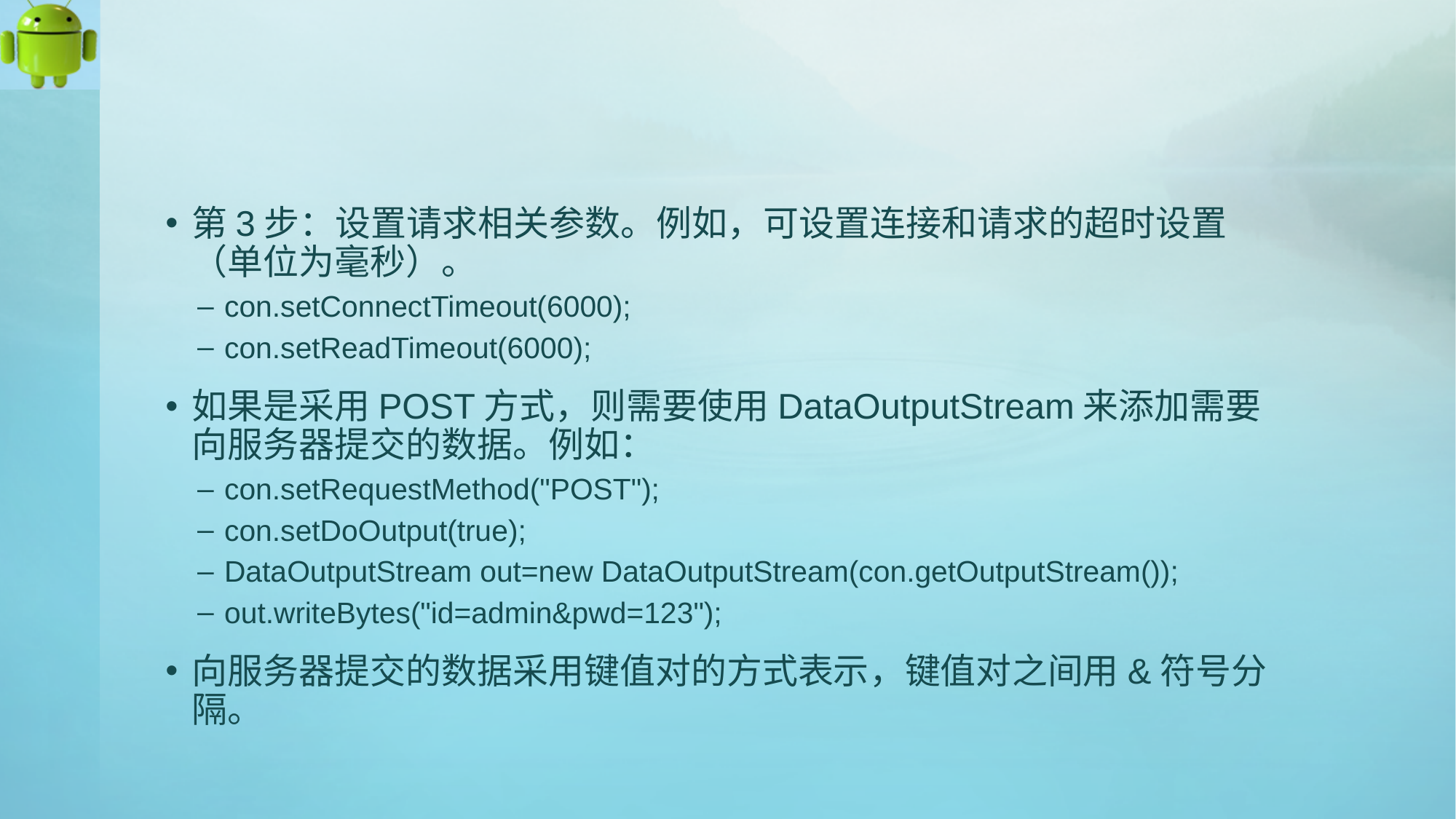

#
第3步：设置请求相关参数。例如，可设置连接和请求的超时设置（单位为毫秒）。
con.setConnectTimeout(6000);
con.setReadTimeout(6000);
如果是采用POST方式，则需要使用DataOutputStream来添加需要向服务器提交的数据。例如：
con.setRequestMethod("POST");
con.setDoOutput(true);
DataOutputStream out=new DataOutputStream(con.getOutputStream());
out.writeBytes("id=admin&pwd=123");
向服务器提交的数据采用键值对的方式表示，键值对之间用&符号分隔。